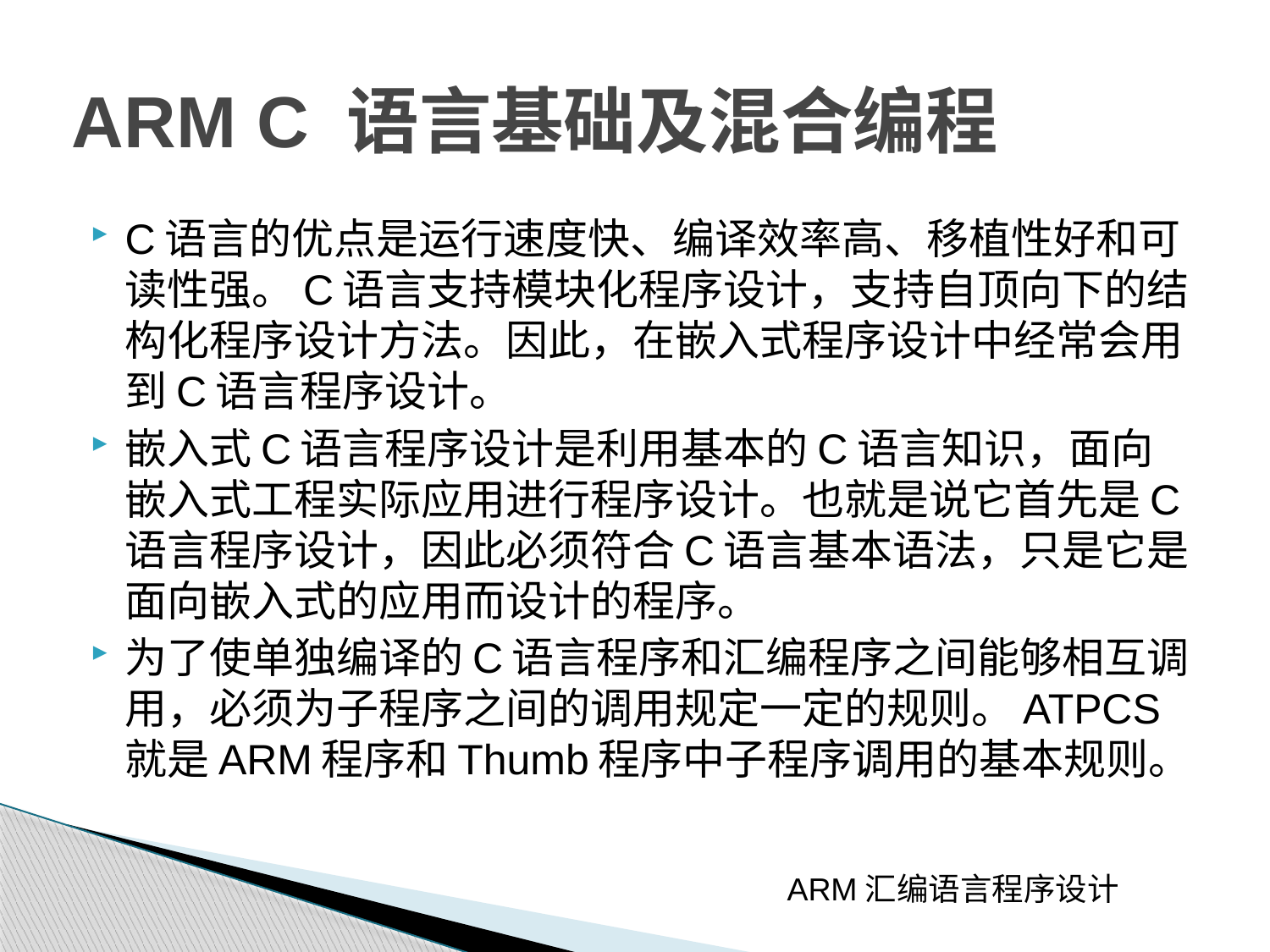

# ARM C 语言基础及混合编程
C语言的优点是运行速度快、编译效率高、移植性好和可读性强。C语言支持模块化程序设计，支持自顶向下的结构化程序设计方法。因此，在嵌入式程序设计中经常会用到C语言程序设计。
嵌入式C语言程序设计是利用基本的C语言知识，面向嵌入式工程实际应用进行程序设计。也就是说它首先是C语言程序设计，因此必须符合C语言基本语法，只是它是面向嵌入式的应用而设计的程序。
为了使单独编译的C语言程序和汇编程序之间能够相互调用，必须为子程序之间的调用规定一定的规则。ATPCS就是ARM程序和Thumb程序中子程序调用的基本规则。

         ARM汇编语言程序设计